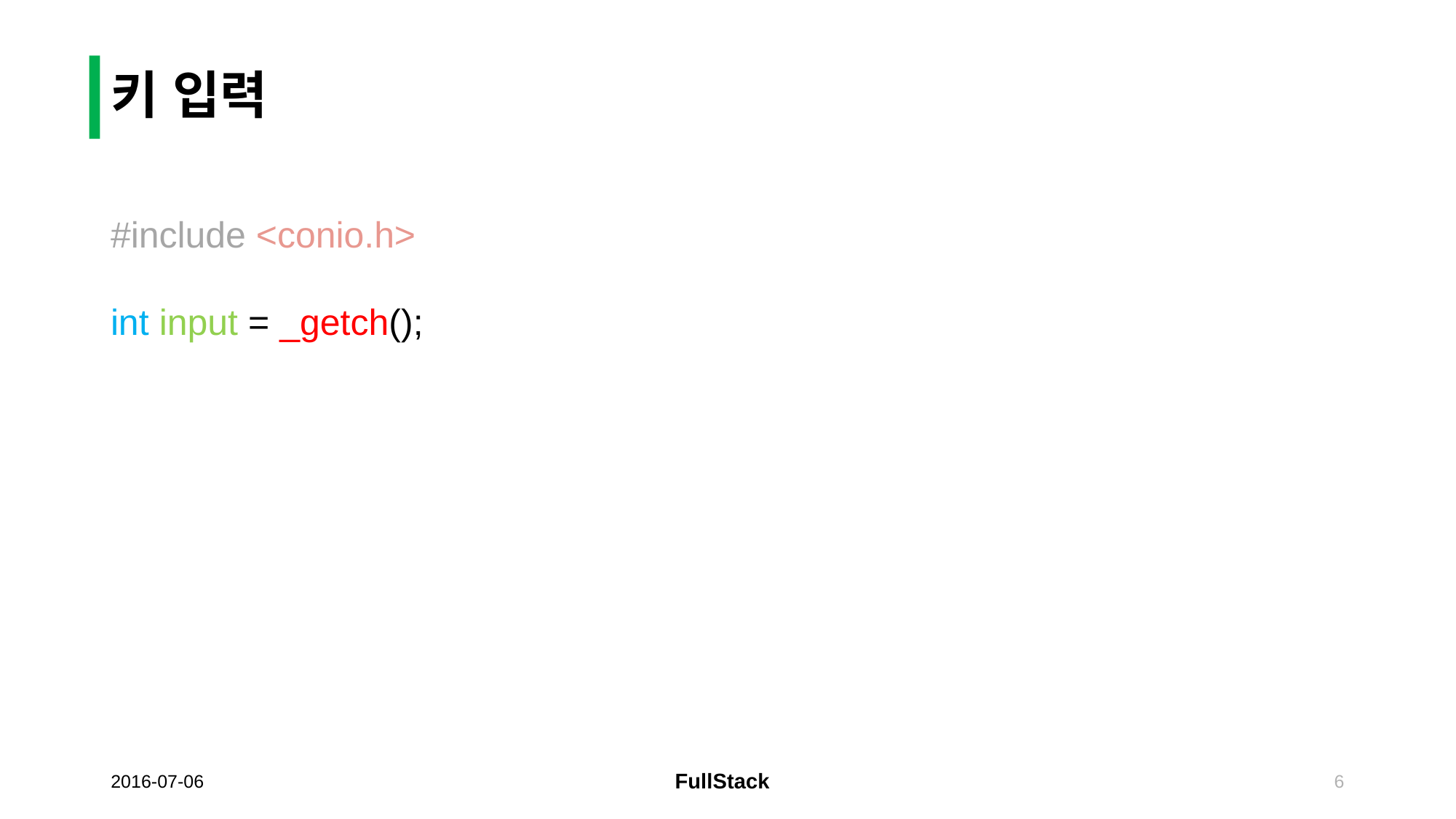

# 키 입력
#include <conio.h>

int input = _getch();
2016-07-06
6